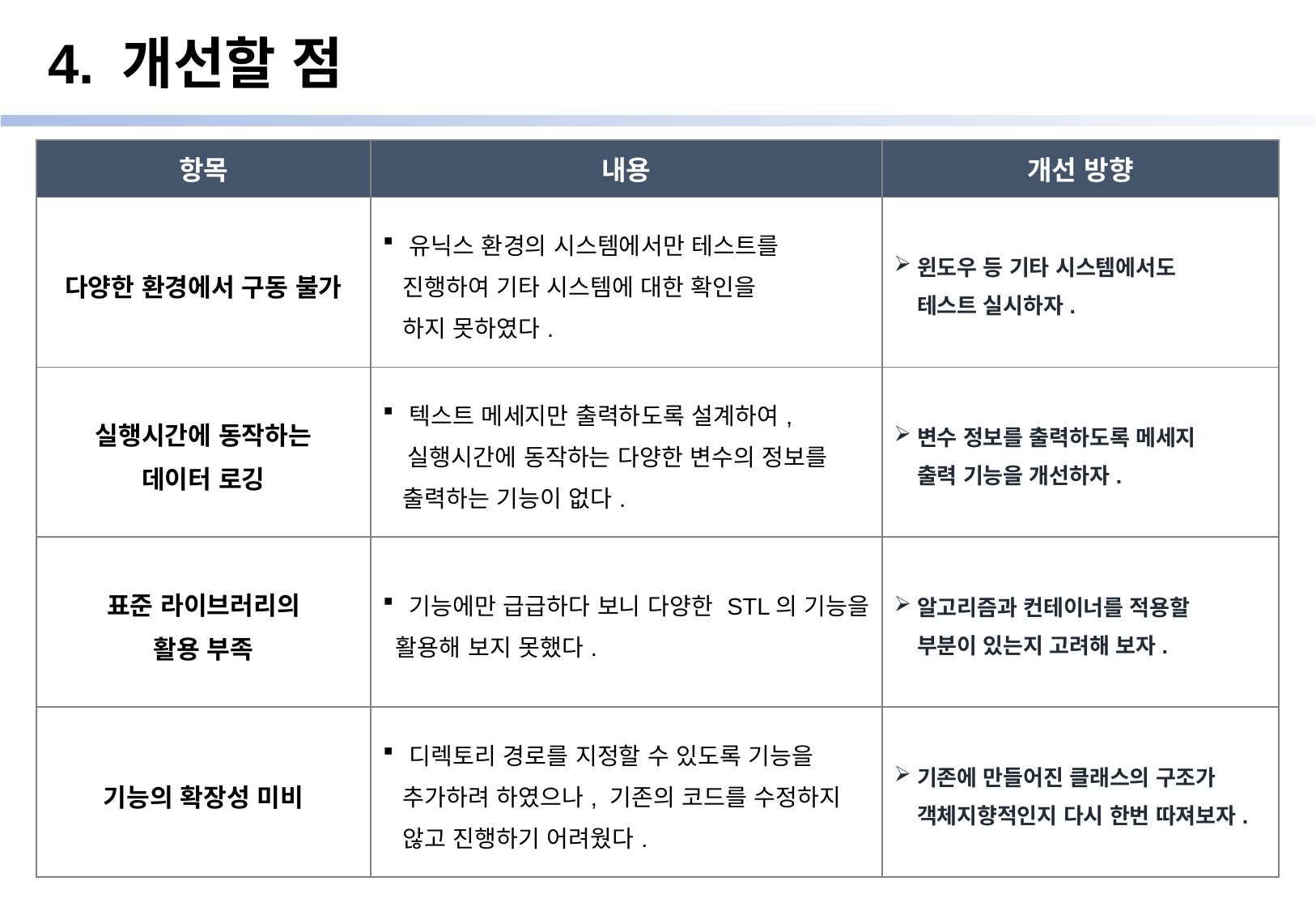

4. 개선할 점
| 항목 | 내용 | 개선 방향 |
| --- | --- | --- |
| 다양한 환경에서 구동 불가 | 유닉스 환경의 시스템에서만 테스트를 진행하여 기타 시스템에 대한 확인을 하지 못하였다. | 윈도우 등 기타 시스템에서도 테스트 실시하자. |
| 실행시간에 동작하는 데이터 로깅 | 텍스트 메세지만 출력하도록 설계하여, 실행시간에 동작하는 다양한 변수의 정보를 출력하는 기능이 없다. | 변수 정보를 출력하도록 메세지 출력 기능을 개선하자. |
| 표준 라이브러리의 활용 부족 | 기능에만 급급하다 보니 다양한 STL의 기능을 활용해 보지 못했다. | 알고리즘과 컨테이너를 적용할 부분이 있는지 고려해 보자. |
| 기능의 확장성 미비 | 디렉토리 경로를 지정할 수 있도록 기능을 추가하려 하였으나, 기존의 코드를 수정하지 않고 진행하기 어려웠다. | 기존에 만들어진 클래스의 구조가 객체지향적인지 다시 한번 따져보자. |